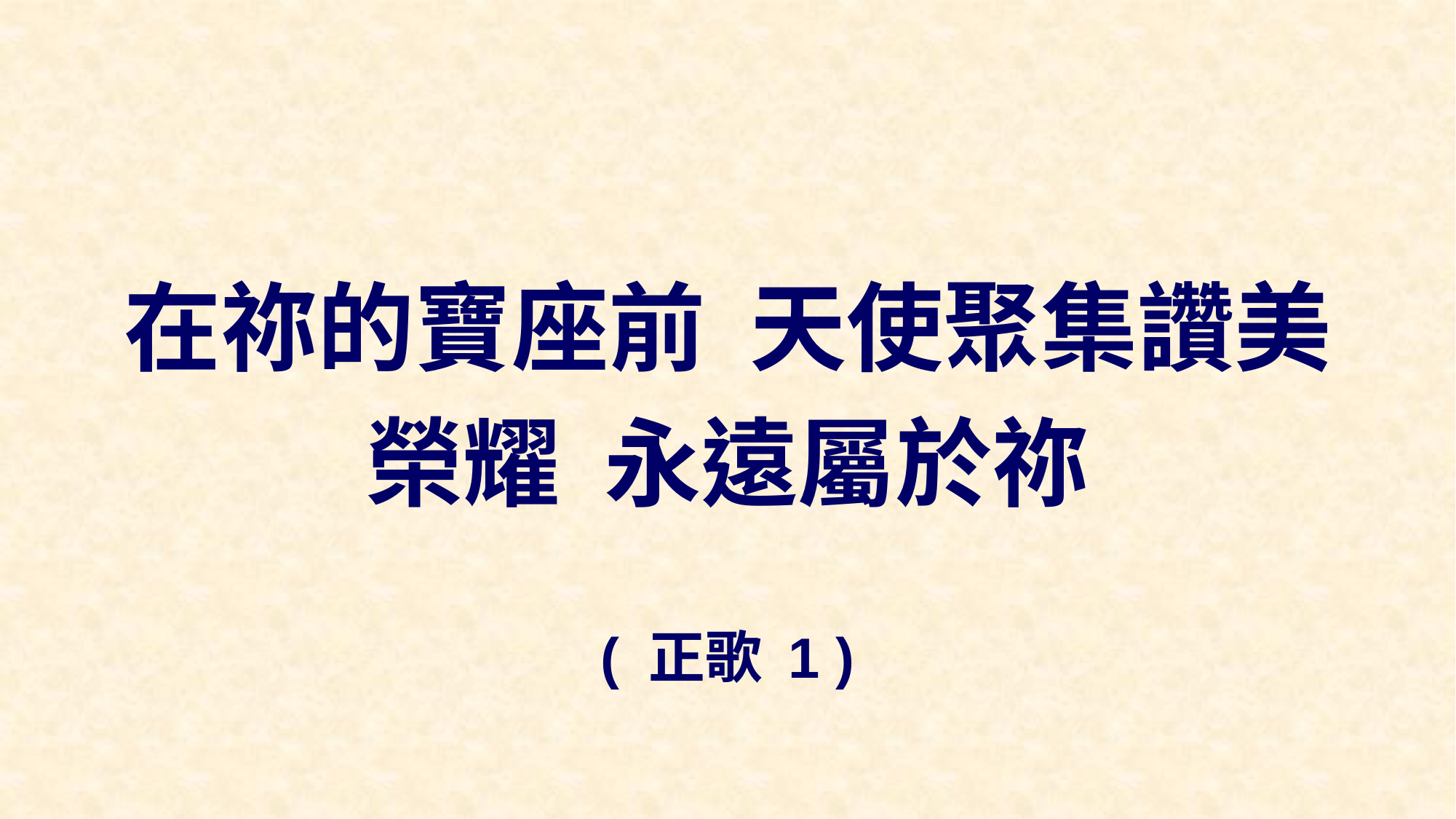

在祢的寶座前  天使聚集讚美
榮耀  永遠屬於祢
( 正歌 1 )